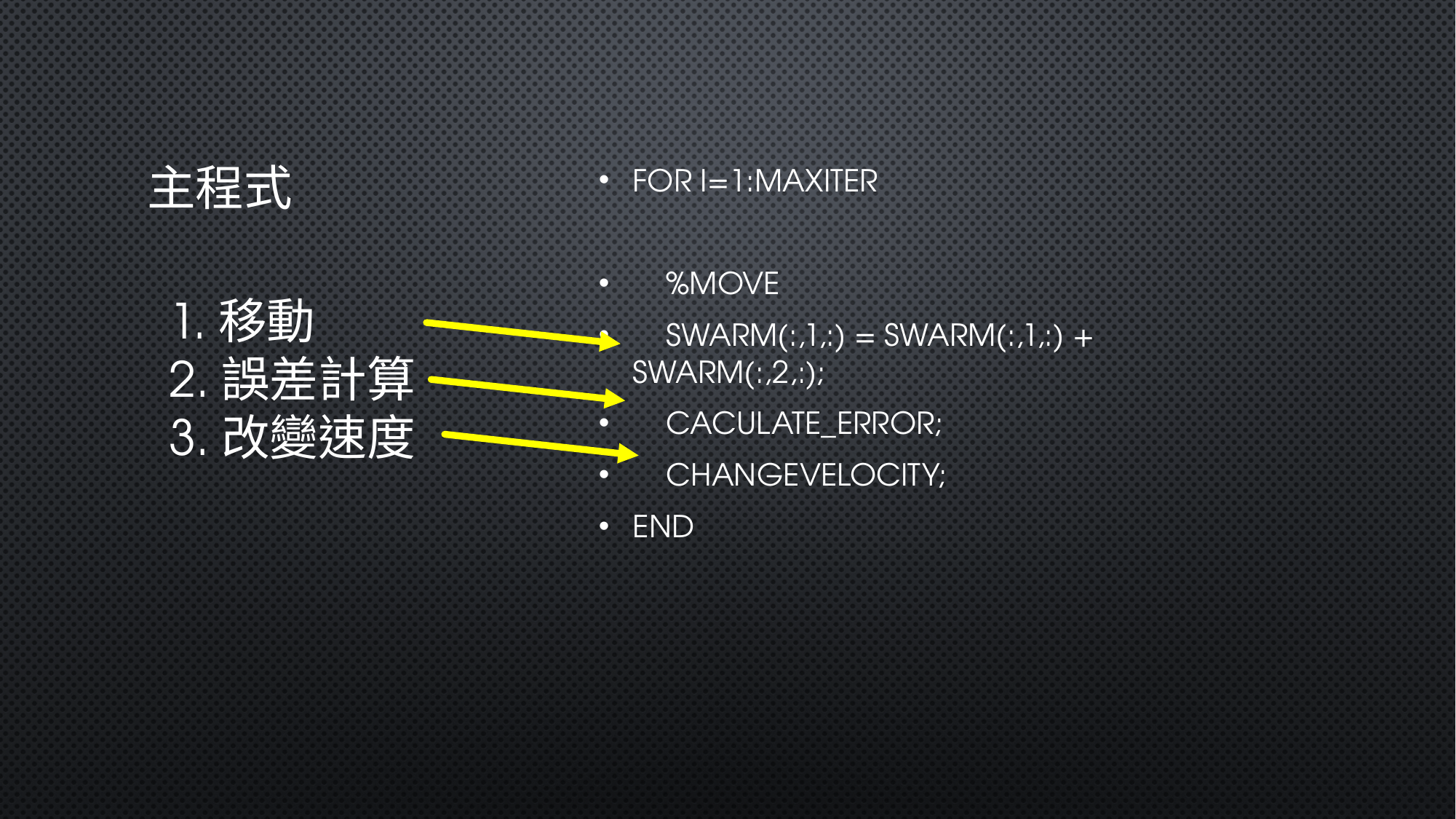

# 主程式
for i=1:maxIter

    %move
    swarm(:,1,:) = swarm(:,1,:) + swarm(:,2,:);
    caculate_error;
    changeVelocity;
end

1.移動
2.誤差計算
3.改變速度